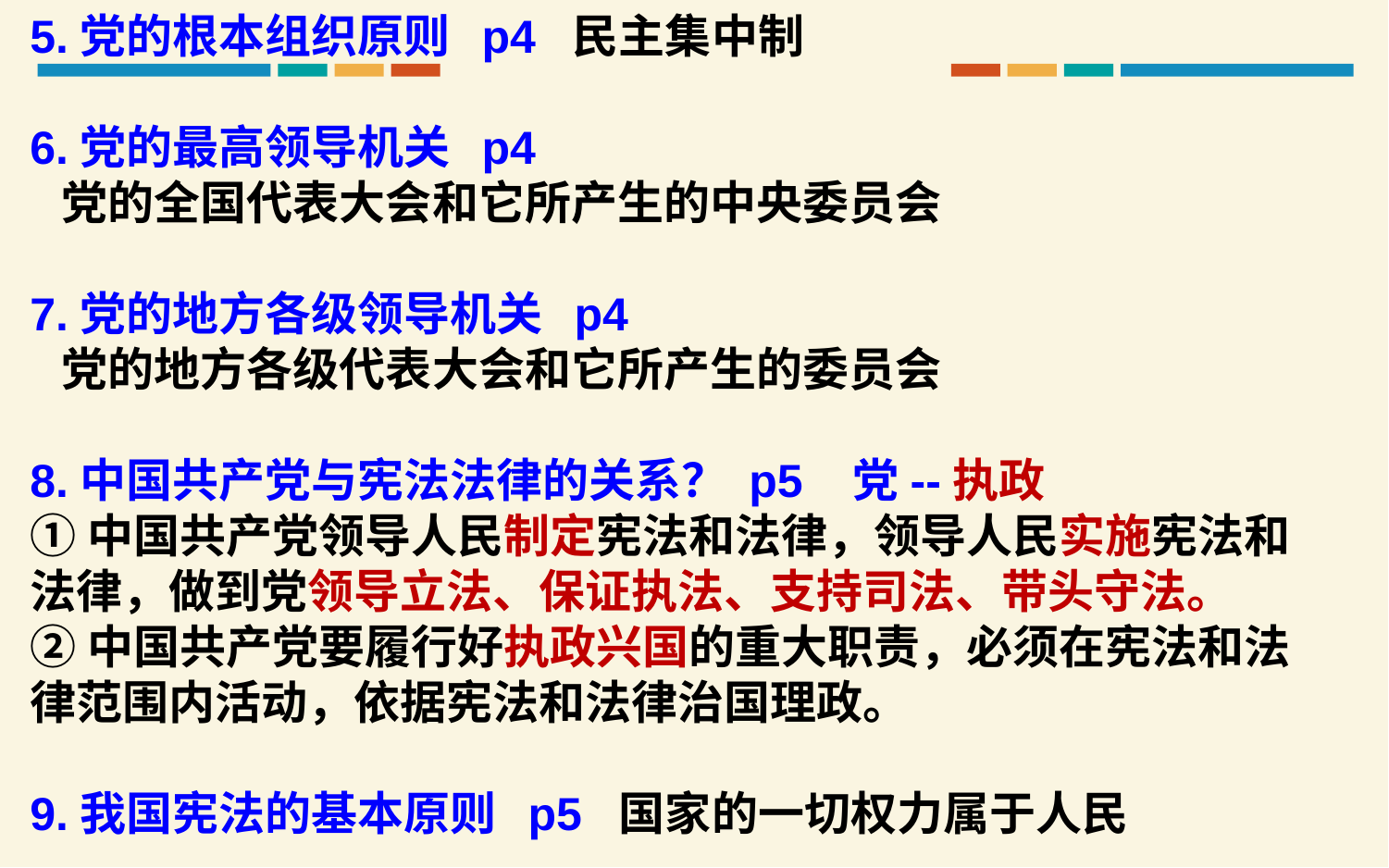

5.党的根本组织原则  p4  民主集中制

6.党的最高领导机关  p4
  党的全国代表大会和它所产生的中央委员会

7.党的地方各级领导机关  p4
  党的地方各级代表大会和它所产生的委员会

8.中国共产党与宪法法律的关系？ p5   党--执政
①中国共产党领导人民制定宪法和法律，领导人民实施宪法和法律，做到党领导立法、保证执法、支持司法、带头守法。
②中国共产党要履行好执政兴国的重大职责，必须在宪法和法律范围内活动，依据宪法和法律治国理政。

9.我国宪法的基本原则  p5  国家的一切权力属于人民